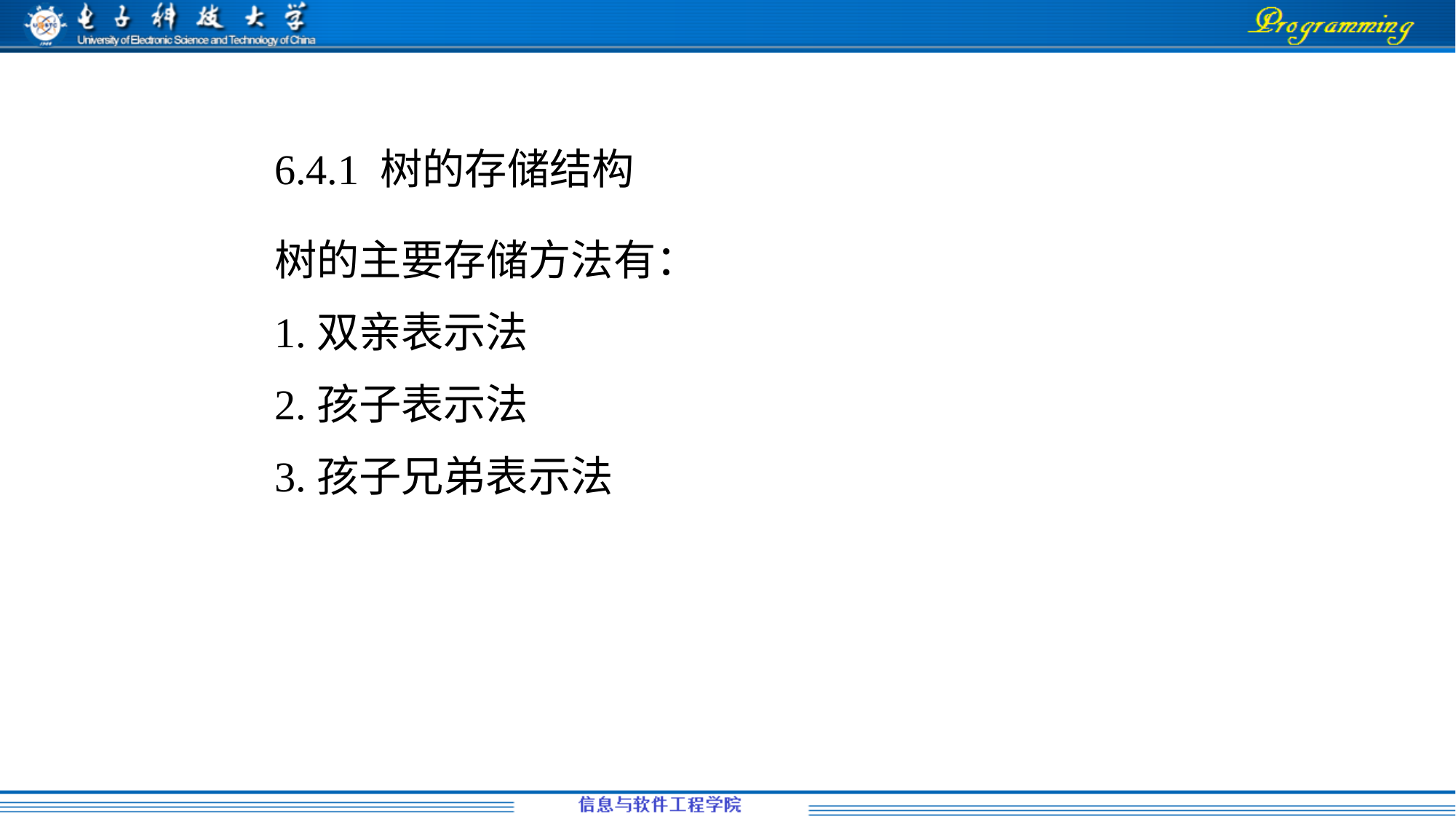

6.4.1 树的存储结构
树的主要存储方法有：
1.双亲表示法
2.孩子表示法
3.孩子兄弟表示法